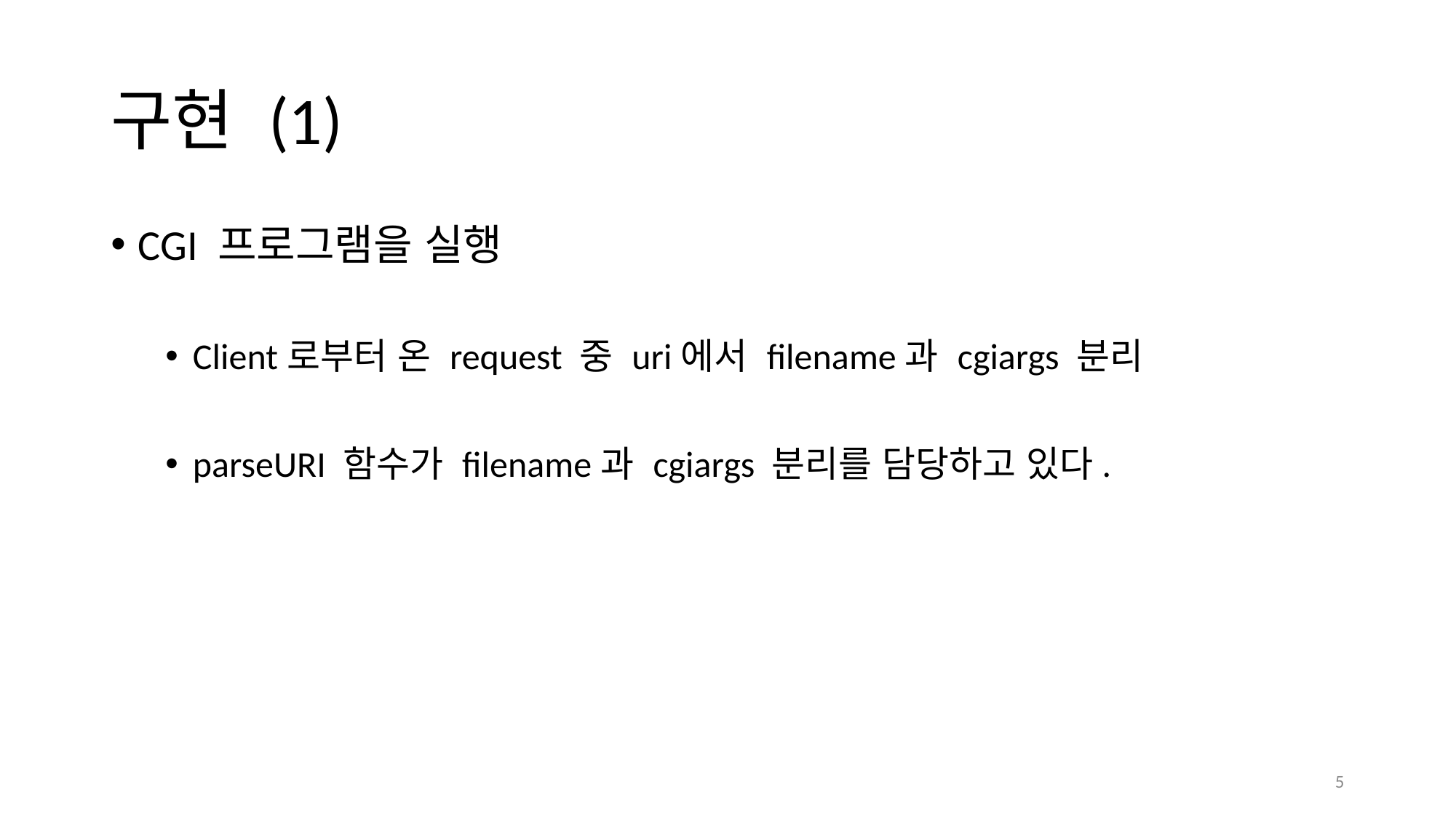

# 구현 (1)
CGI 프로그램을 실행

Client로부터 온 request 중 uri에서 filename과 cgiargs 분리

parseURI 함수가 filename과 cgiargs 분리를 담당하고 있다.

5